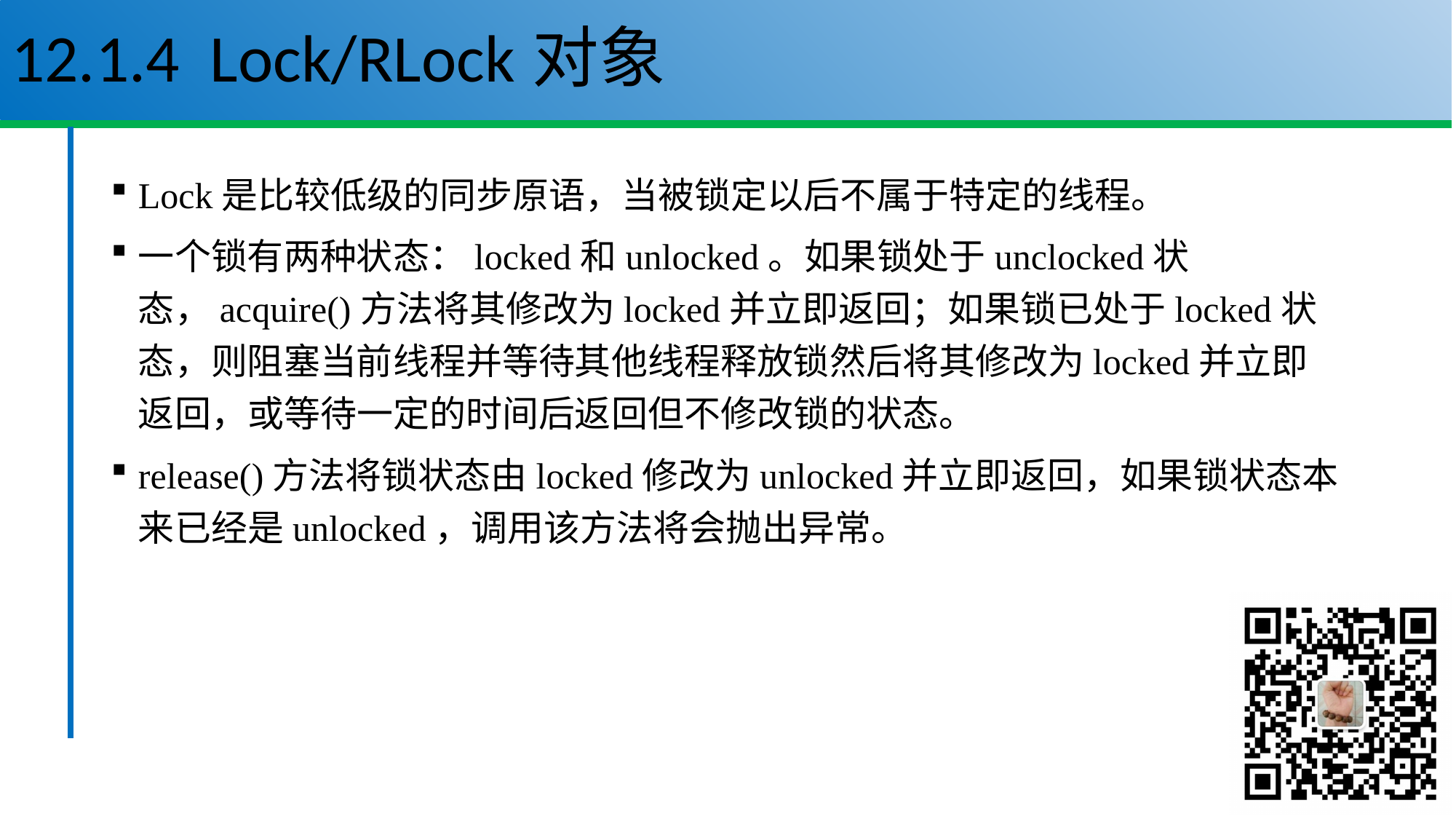

# 12.1.4  Lock/RLock对象
Lock是比较低级的同步原语，当被锁定以后不属于特定的线程。
一个锁有两种状态：locked和unlocked。如果锁处于unclocked状态，acquire()方法将其修改为locked并立即返回；如果锁已处于locked状态，则阻塞当前线程并等待其他线程释放锁然后将其修改为locked并立即返回，或等待一定的时间后返回但不修改锁的状态。
release()方法将锁状态由locked修改为unlocked并立即返回，如果锁状态本来已经是unlocked，调用该方法将会抛出异常。